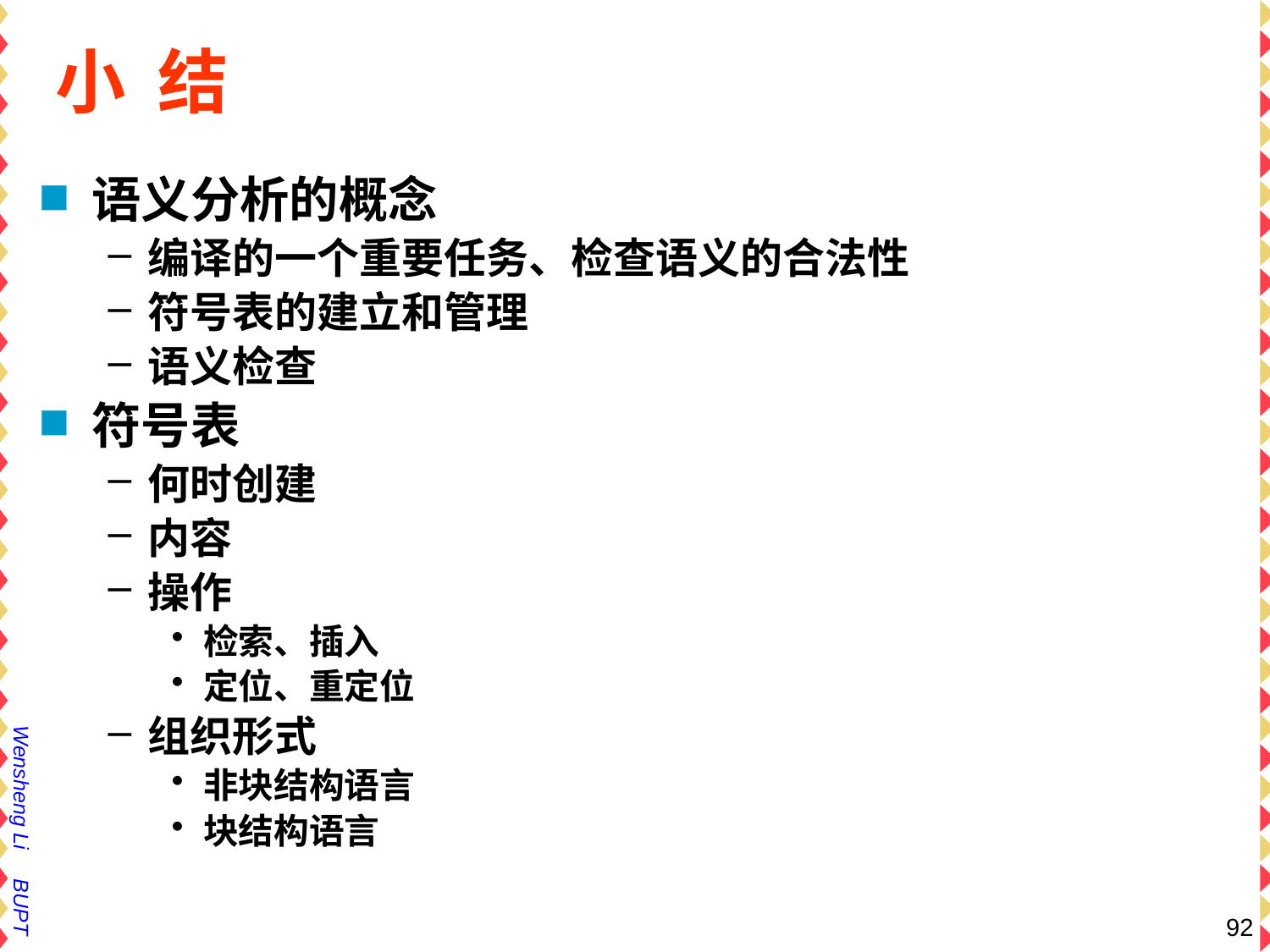

# 小  结
语义分析的概念
编译的一个重要任务、检查语义的合法性
符号表的建立和管理
语义检查
符号表
何时创建
内容
操作
检索、插入
定位、重定位
组织形式
非块结构语言
块结构语言
92